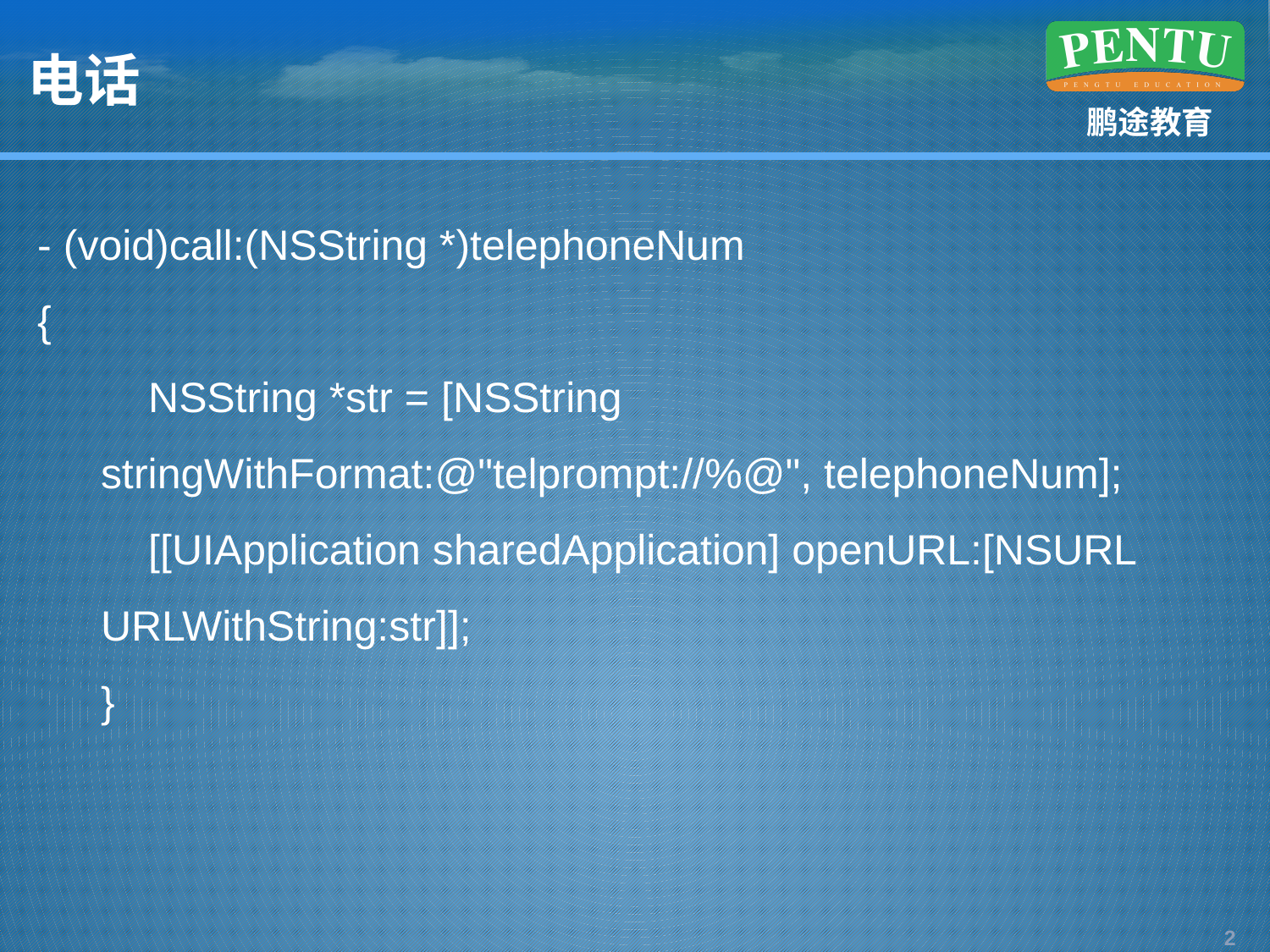

# 电话
- (void)call:(NSString *)telephoneNum
{
    NSString *str = [NSString stringWithFormat:@"telprompt://%@", telephoneNum];
    [[UIApplication sharedApplication] openURL:[NSURL URLWithString:str]];
}
2